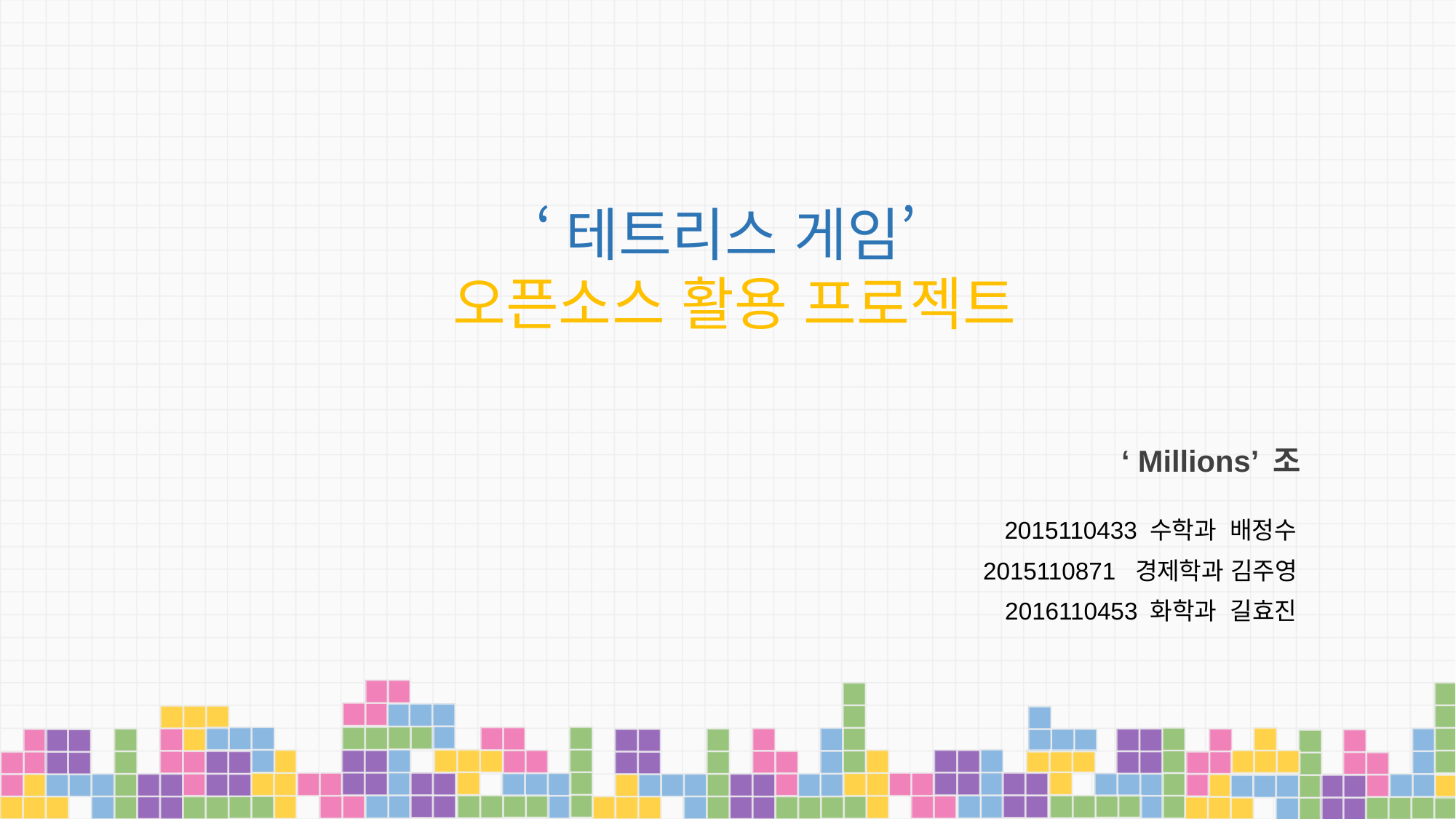

# ‘테트리스 게임’ 오픈소스 활용 프로젝트
‘ Millions’ 조
2015110433 수학과  배정수
2015110871  경제학과 김주영
2016110453 화학과  길효진